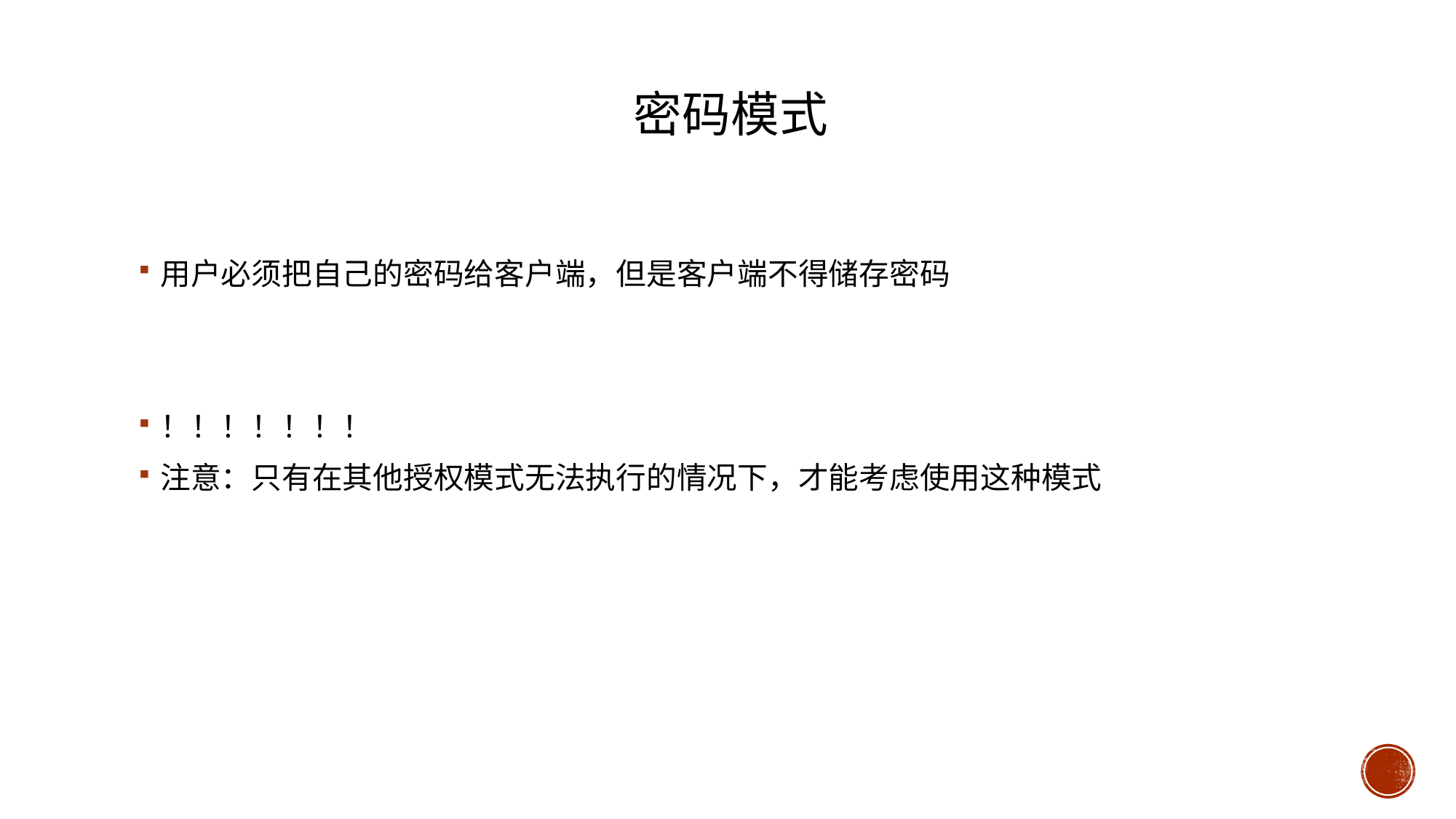

# 密码模式
用户必须把自己的密码给客户端，但是客户端不得储存密码

！！！！！！！
注意：只有在其他授权模式无法执行的情况下，才能考虑使用这种模式